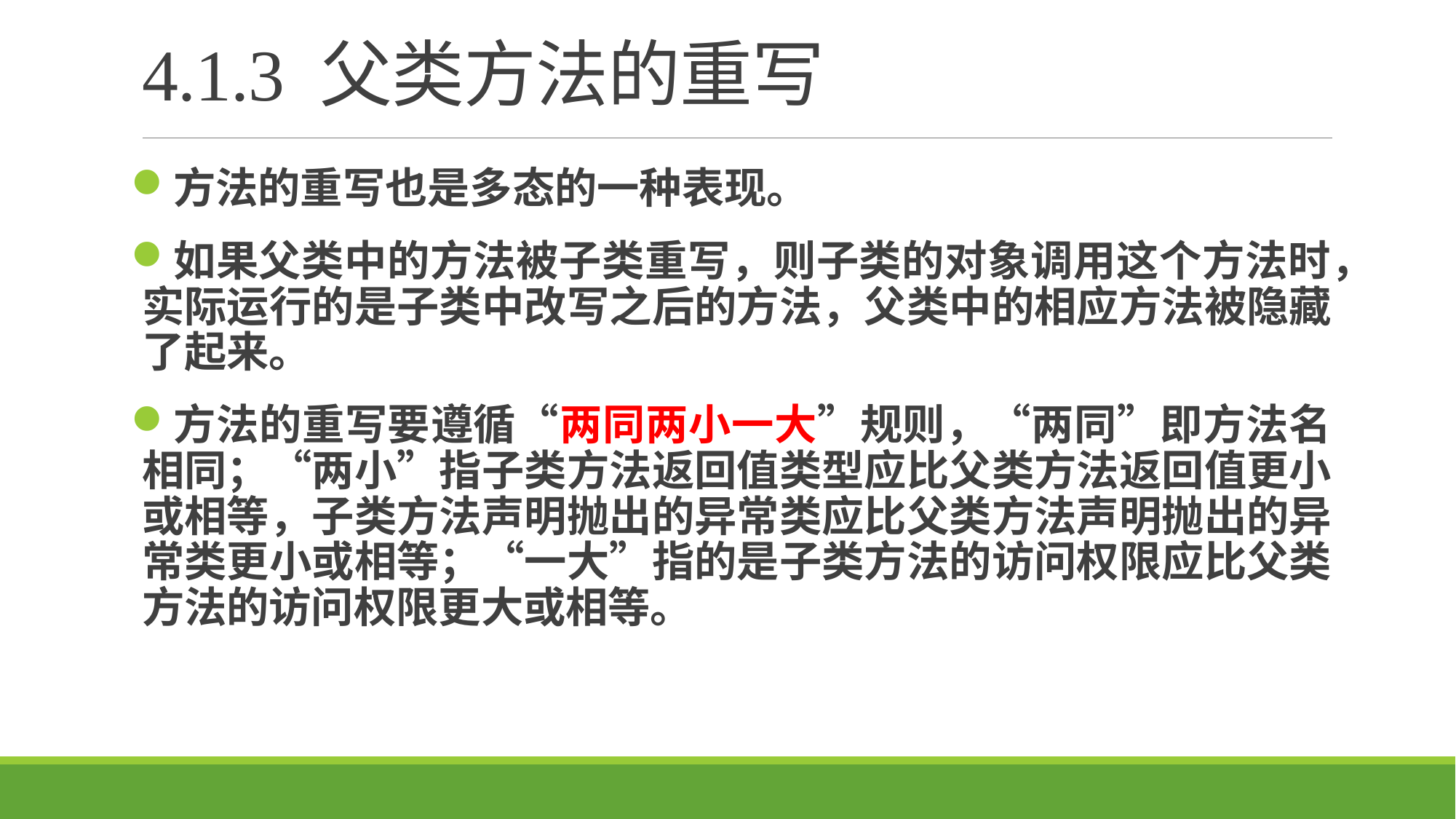

# 4.1.3 父类方法的重写
方法的重写也是多态的一种表现。
如果父类中的方法被子类重写，则子类的对象调用这个方法时，实际运行的是子类中改写之后的方法，父类中的相应方法被隐藏了起来。
方法的重写要遵循“两同两小一大”规则，“两同”即方法名相同；“两小”指子类方法返回值类型应比父类方法返回值更小或相等，子类方法声明抛出的异常类应比父类方法声明抛出的异常类更小或相等；“一大”指的是子类方法的访问权限应比父类方法的访问权限更大或相等。